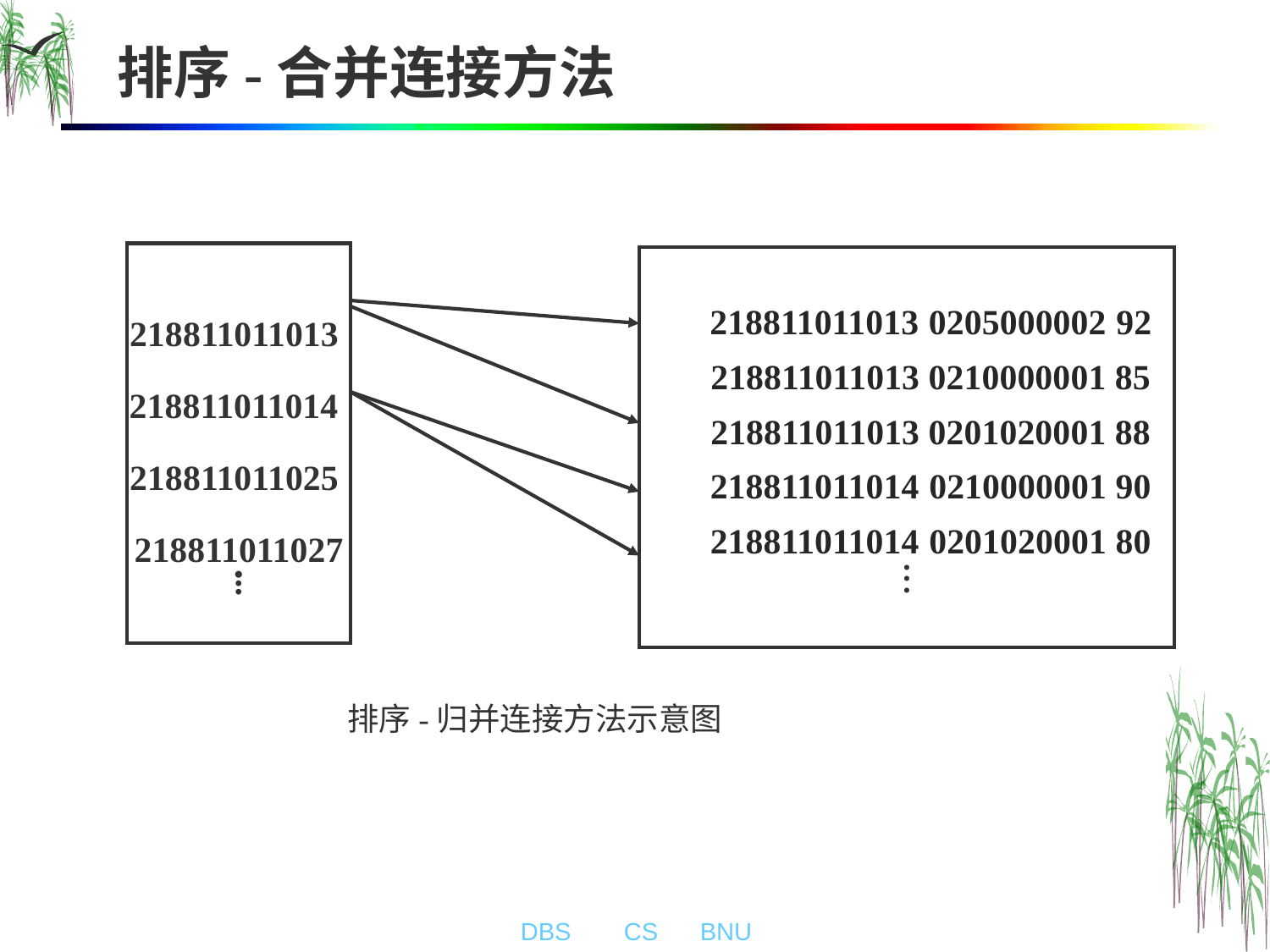

# 排序-合并连接方法
218811011013
218811011014
218811011025
218811011027
.
.
.

218811011013 0205000002 92
218811011013 0210000001 85
218811011013 0201020001 88
218811011014 0210000001 90
218811011014 0201020001 80
.
.
.

排序-归并连接方法示意图